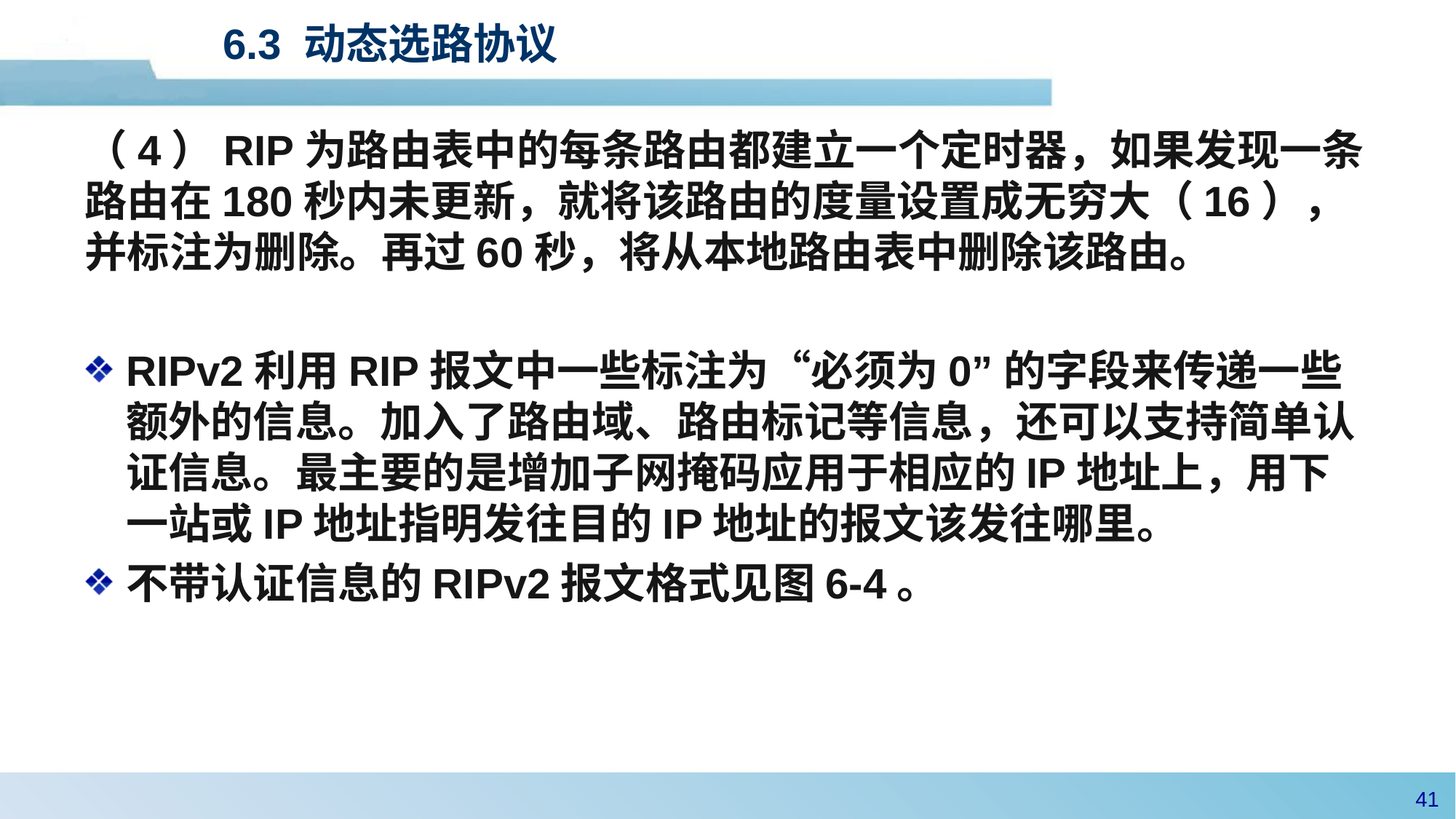

6.3 动态选路协议
（4）RIP为路由表中的每条路由都建立一个定时器，如果发现一条路由在180秒内未更新，就将该路由的度量设置成无穷大（16），并标注为删除。再过60秒，将从本地路由表中删除该路由。

RIPv2利用RIP报文中一些标注为“必须为0”的字段来传递一些额外的信息。加入了路由域、路由标记等信息，还可以支持简单认证信息。最主要的是增加子网掩码应用于相应的IP地址上，用下一站或IP地址指明发往目的IP地址的报文该发往哪里。
不带认证信息的RIPv2报文格式见图6-4。
41